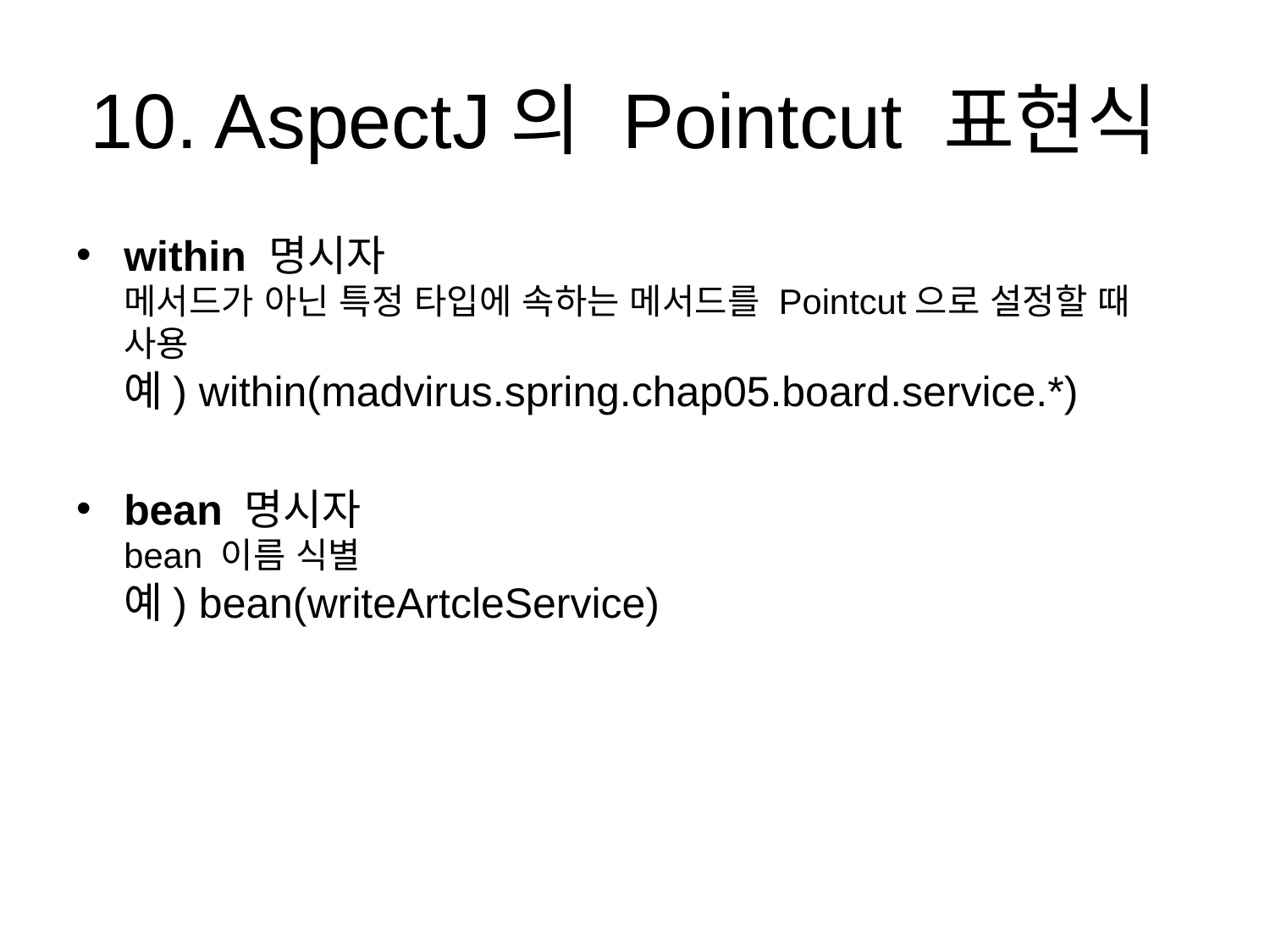

# 10. AspectJ의 Pointcut 표현식
within 명시자
메서드가 아닌 특정 타입에 속하는 메서드를 Pointcut으로 설정할 때 사용
예) within(madvirus.spring.chap05.board.service.*)

bean 명시자
bean 이름 식별
예) bean(writeArtcleService)